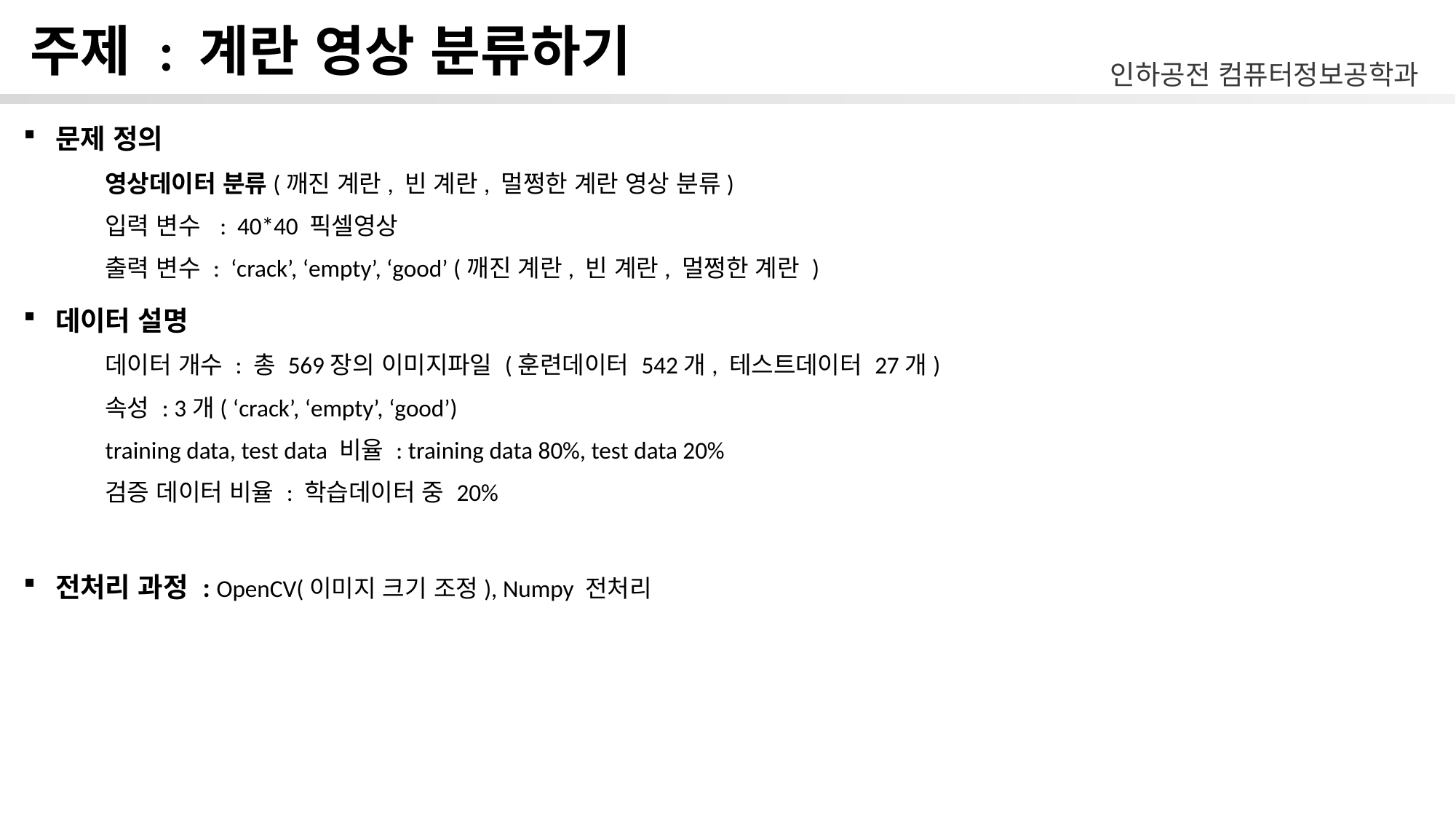

# 주제 : 계란 영상 분류하기
문제 정의
영상데이터 분류(깨진 계란, 빈 계란, 멀쩡한 계란 영상 분류)
입력 변수  :  40*40 픽셀영상
출력 변수 :  ‘crack’, ‘empty’, ‘good’ (깨진 계란, 빈 계란, 멀쩡한 계란 )
데이터 설명
데이터 개수 : 총 569장의 이미지파일 (훈련데이터 542개, 테스트데이터 27개)
속성 : 3개( ‘crack’, ‘empty’, ‘good’)
training data, test data 비율 : training data 80%, test data 20%
검증 데이터 비율 : 학습데이터 중 20%

전처리 과정 : OpenCV(이미지 크기 조정), Numpy 전처리